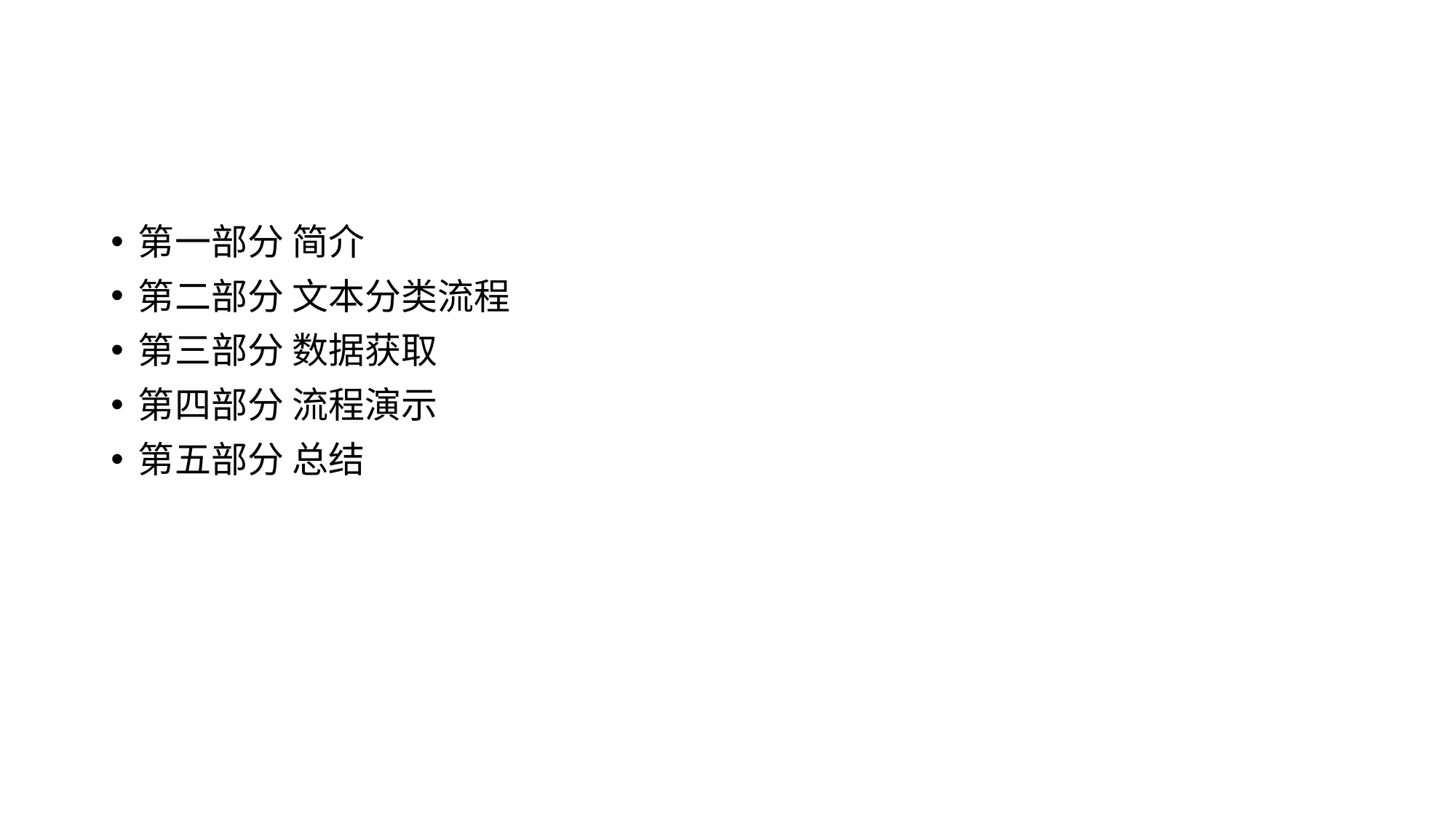

#
第一部分 简介
第二部分 文本分类流程
第三部分 数据获取
第四部分 流程演示
第五部分 总结